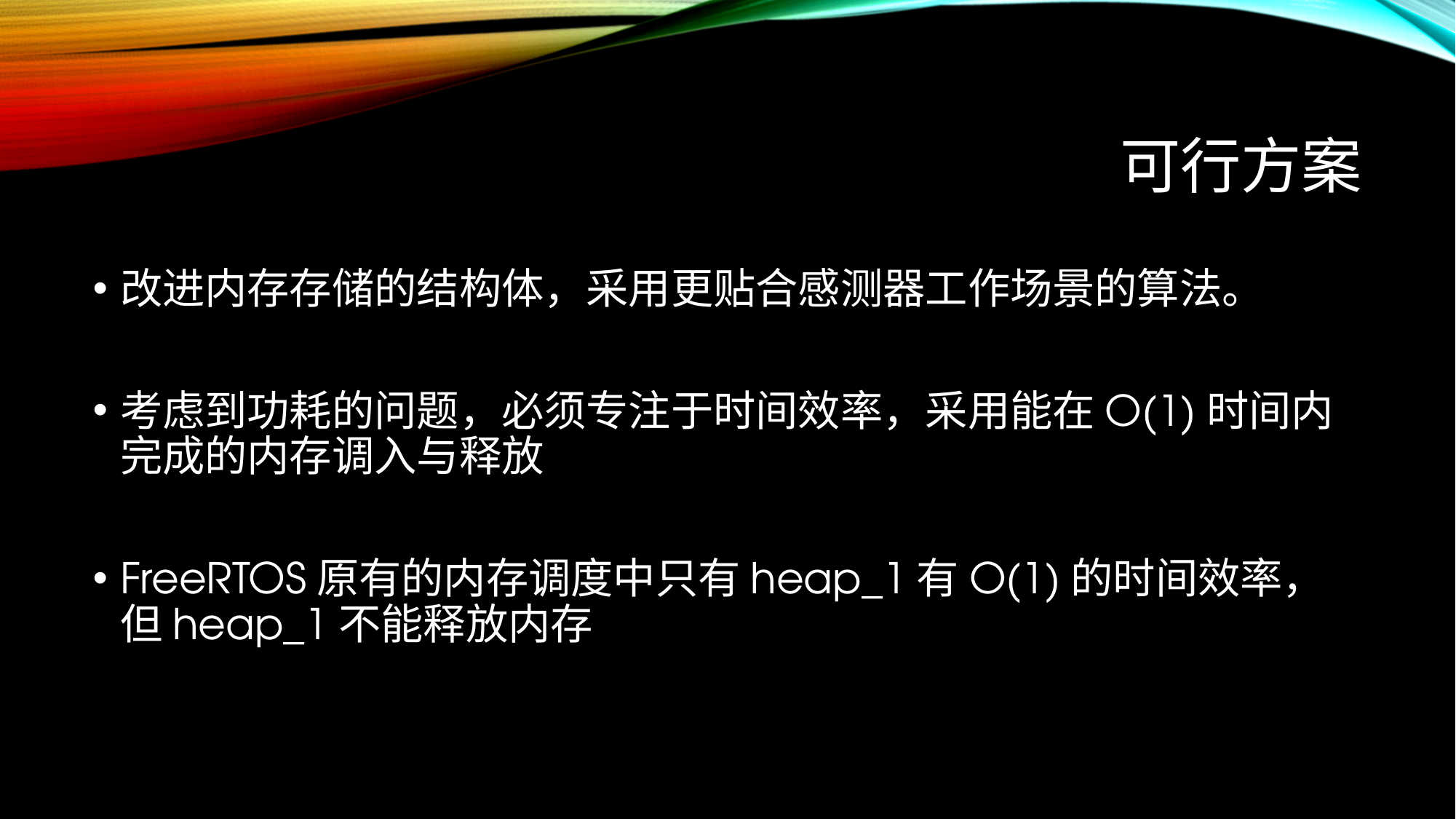

# 可行方案
改进内存存储的结构体，采用更贴合感测器工作场景的算法。

考虑到功耗的问题，必须专注于时间效率，采用能在O(1)时间内完成的内存调入与释放

FreeRTOS原有的内存调度中只有heap_1有O(1)的时间效率，但heap_1不能释放内存